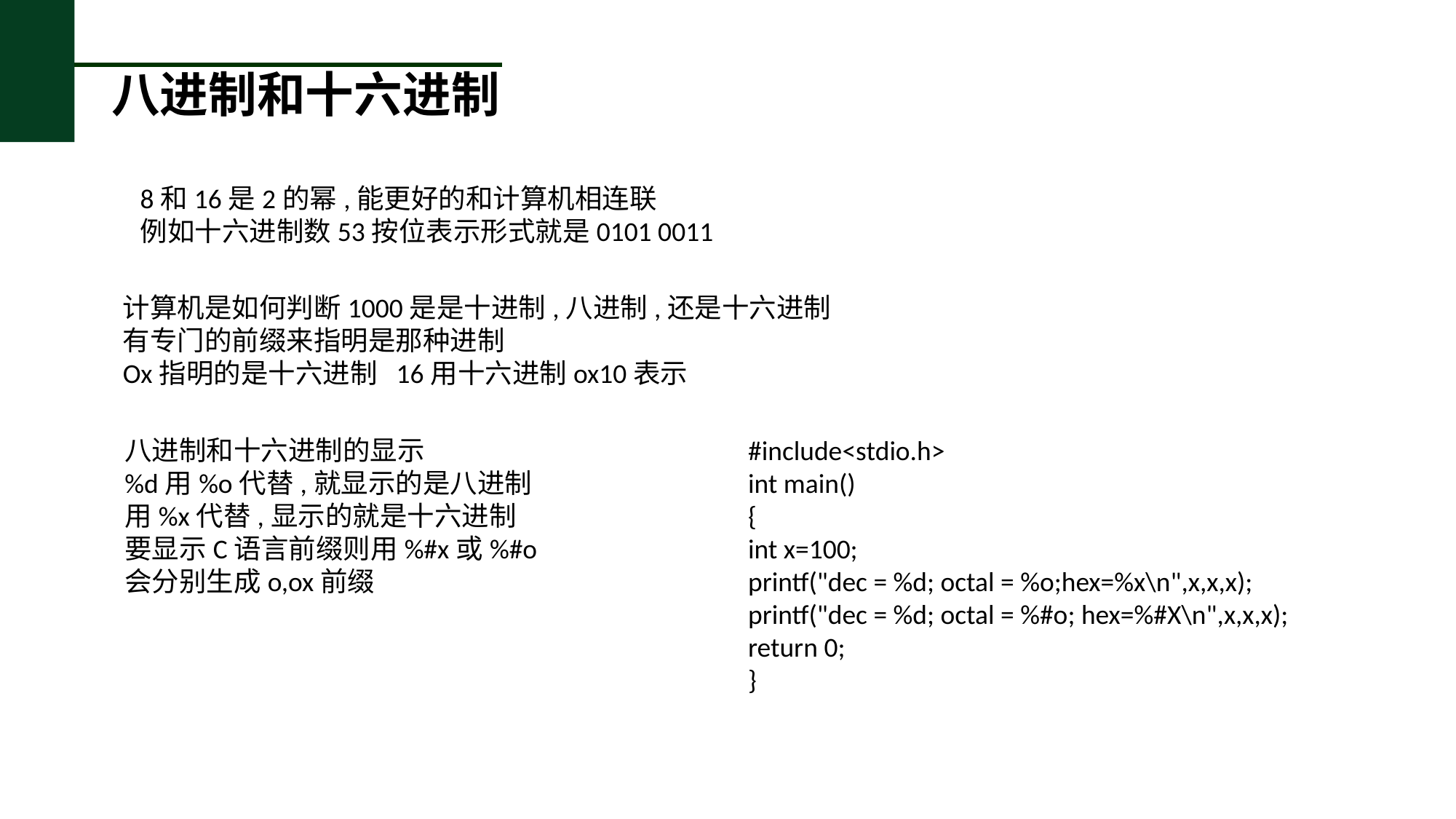

# 八进制和十六进制
8和16是2的幂,能更好的和计算机相连联
例如十六进制数53按位表示形式就是0101 0011
计算机是如何判断1000是是十进制,八进制,还是十六进制
有专门的前缀来指明是那种进制
Ox指明的是十六进制  16用十六进制ox10表示

八进制和十六进制的显示
%d用%o代替,就显示的是八进制
用%x代替,显示的就是十六进制
要显示C语言前缀则用%#x或%#o
会分别生成o,ox前缀
#include<stdio.h>
int main()
{
int x=100;
printf("dec = %d; octal = %o;hex=%x\n",x,x,x);
printf("dec = %d; octal = %#o; hex=%#X\n",x,x,x);
return 0;
}